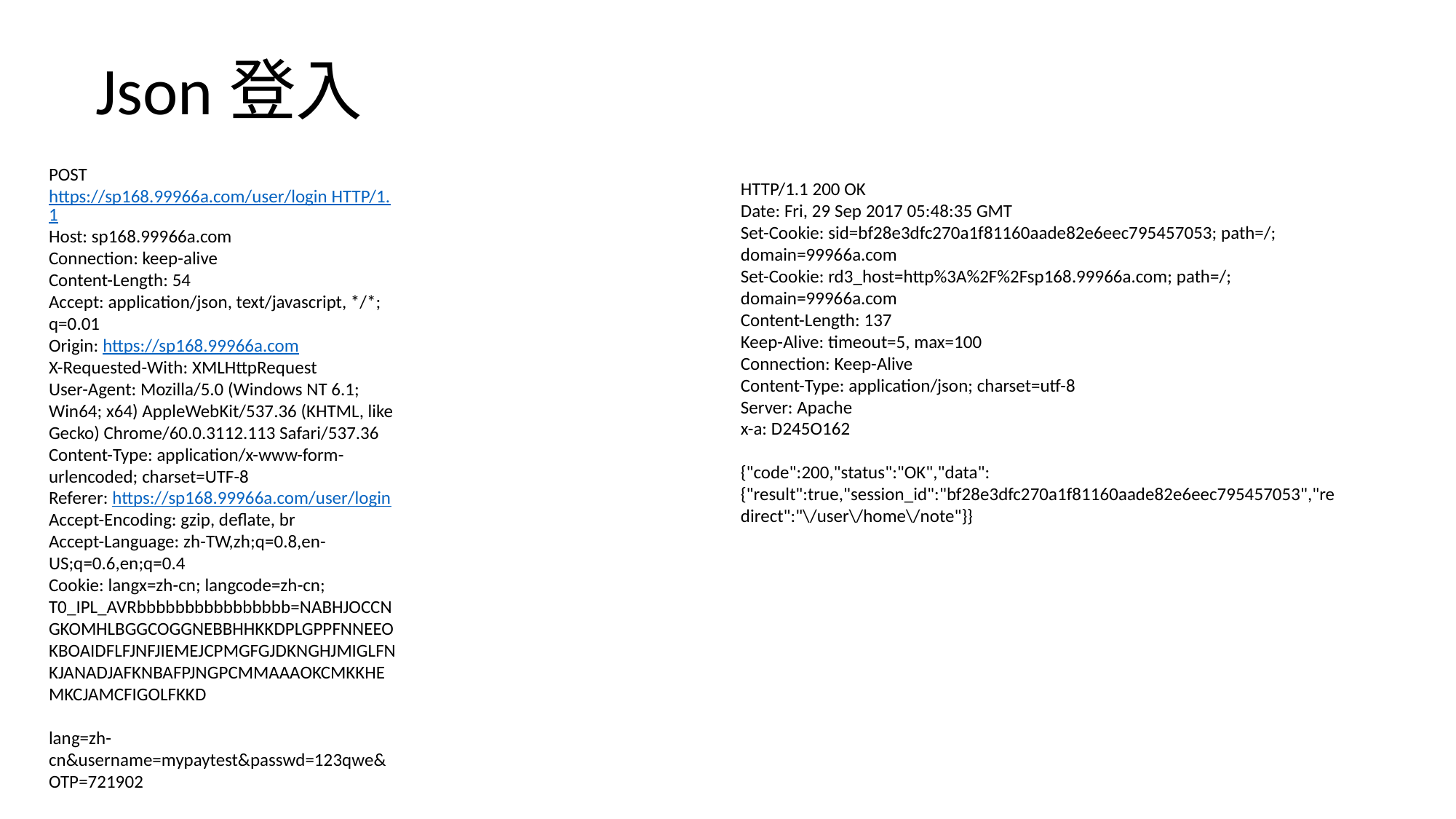

# Json登入
POST https://sp168.99966a.com/user/login HTTP/1.1
Host: sp168.99966a.com
Connection: keep-alive
Content-Length: 54
Accept: application/json, text/javascript, */*; q=0.01
Origin: https://sp168.99966a.com
X-Requested-With: XMLHttpRequest
User-Agent: Mozilla/5.0 (Windows NT 6.1; Win64; x64) AppleWebKit/537.36 (KHTML, like Gecko) Chrome/60.0.3112.113 Safari/537.36
Content-Type: application/x-www-form-urlencoded; charset=UTF-8
Referer: https://sp168.99966a.com/user/login
Accept-Encoding: gzip, deflate, br
Accept-Language: zh-TW,zh;q=0.8,en-US;q=0.6,en;q=0.4
Cookie: langx=zh-cn; langcode=zh-cn; T0_IPL_AVRbbbbbbbbbbbbbbbb=NABHJOCCNGKOMHLBGGCOGGNEBBHHKKDPLGPPFNNEEOKBOAIDFLFJNFJIEMEJCPMGFGJDKNGHJMIGLFNKJANADJAFKNBAFPJNGPCMMAAAOKCMKKHEMKCJAMCFIGOLFKKD

lang=zh-cn&username=mypaytest&passwd=123qwe&OTP=721902

HTTP/1.1 200 OK
Date: Fri, 29 Sep 2017 05:48:35 GMT
Set-Cookie: sid=bf28e3dfc270a1f81160aade82e6eec795457053; path=/; domain=99966a.com
Set-Cookie: rd3_host=http%3A%2F%2Fsp168.99966a.com; path=/; domain=99966a.com
Content-Length: 137
Keep-Alive: timeout=5, max=100
Connection: Keep-Alive
Content-Type: application/json; charset=utf-8
Server: Apache
x-a: D245O162

{"code":200,"status":"OK","data":{"result":true,"session_id":"bf28e3dfc270a1f81160aade82e6eec795457053","redirect":"\/user\/home\/note"}}